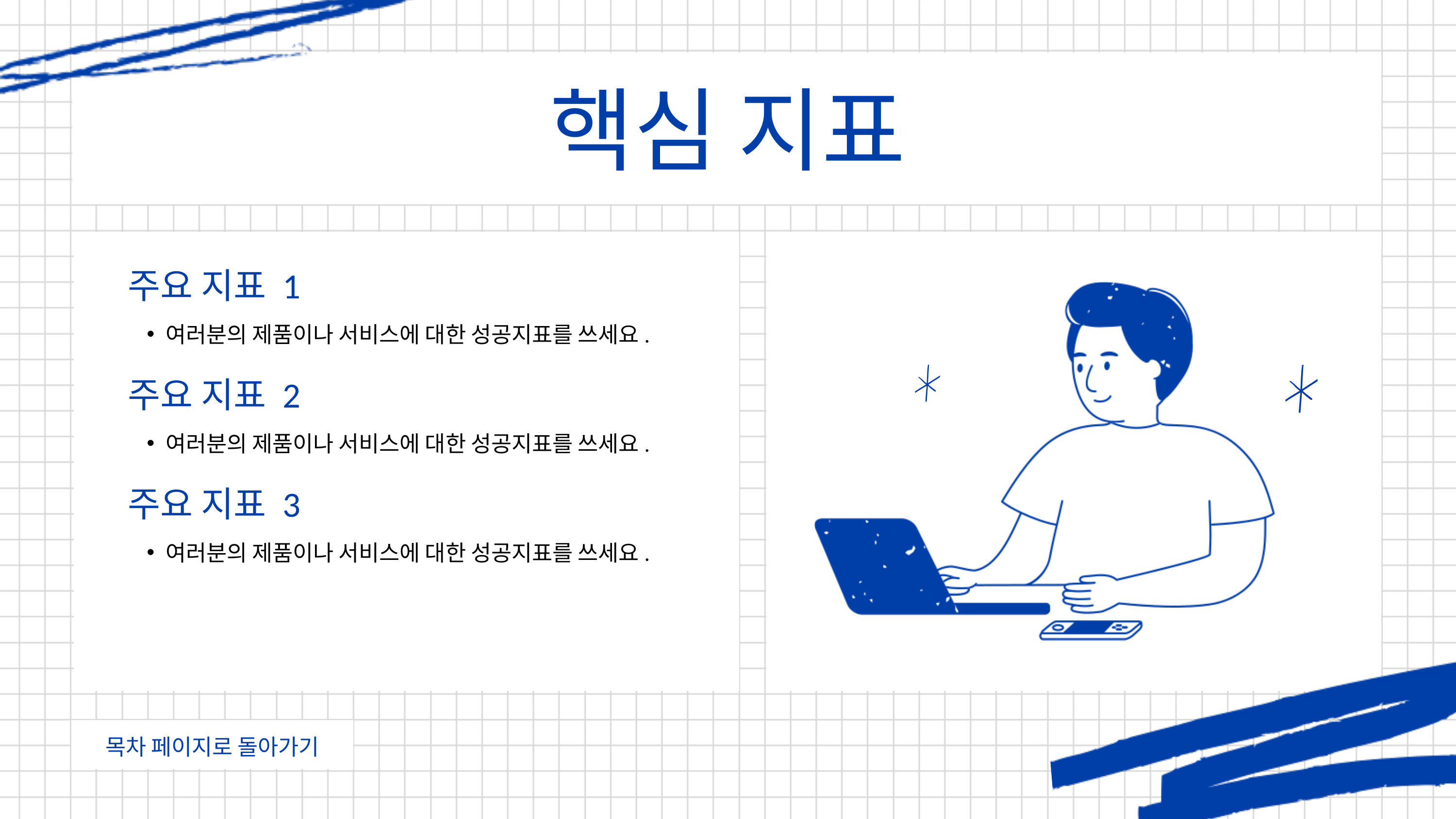

핵심 지표

주요 지표 1
여러분의 제품이나 서비스에 대한 성공지표를 쓰세요.
주요 지표 2
여러분의 제품이나 서비스에 대한 성공지표를 쓰세요.
주요 지표 3
여러분의 제품이나 서비스에 대한 성공지표를 쓰세요.

목차 페이지로 돌아가기